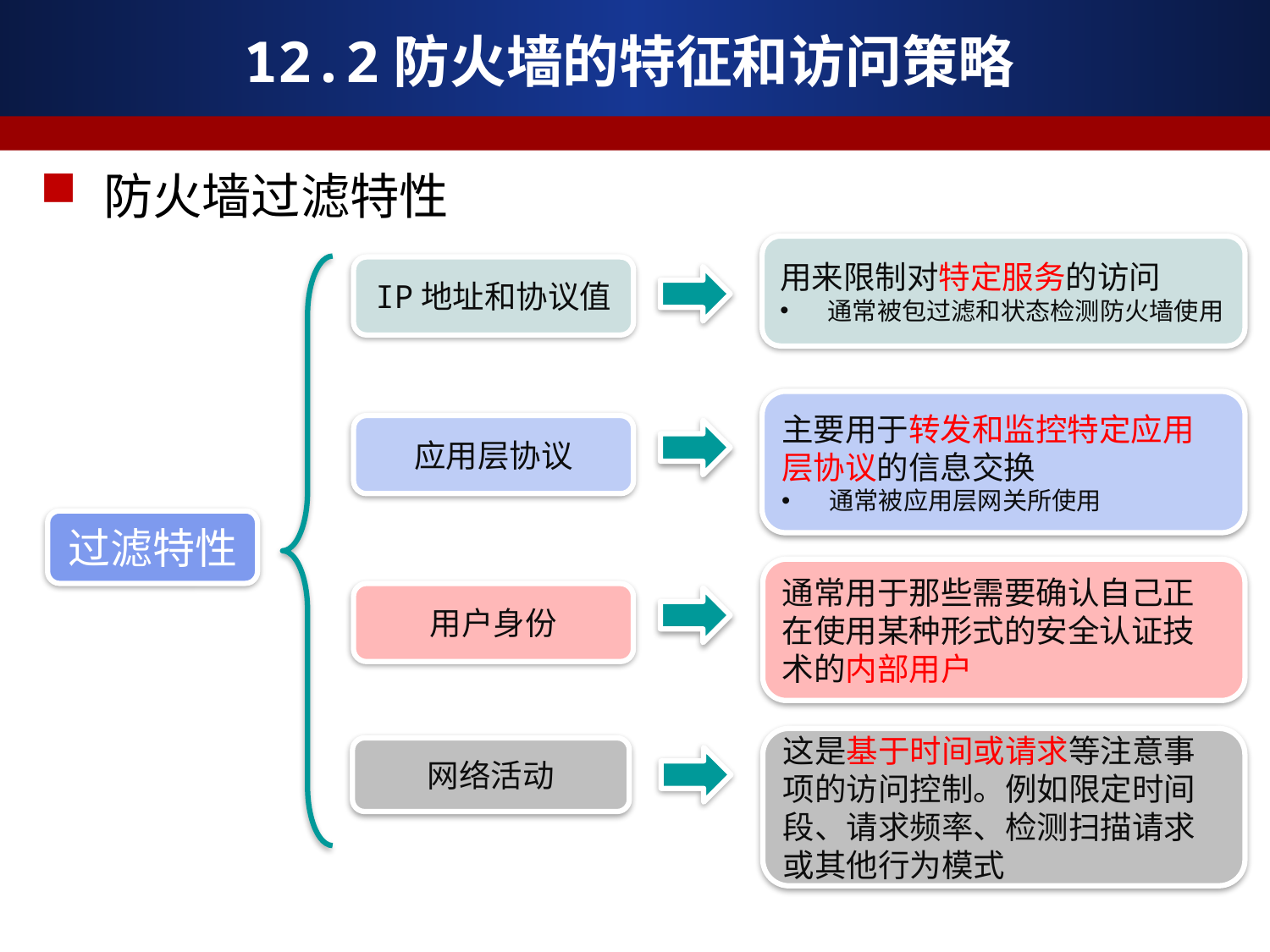

# 12.2防火墙的特征和访问策略
防火墙过滤特性
用来限制对特定服务的访问
通常被包过滤和状态检测防火墙使用

IP地址和协议值

主要用于转发和监控特定应用层协议的信息交换
通常被应用层网关所使用
应用层协议

过滤特性
通常用于那些需要确认自己正在使用某种形式的安全认证技术的内部用户
用户身份

这是基于时间或请求等注意事项的访问控制。例如限定时间段、请求频率、检测扫描请求或其他行为模式
网络活动